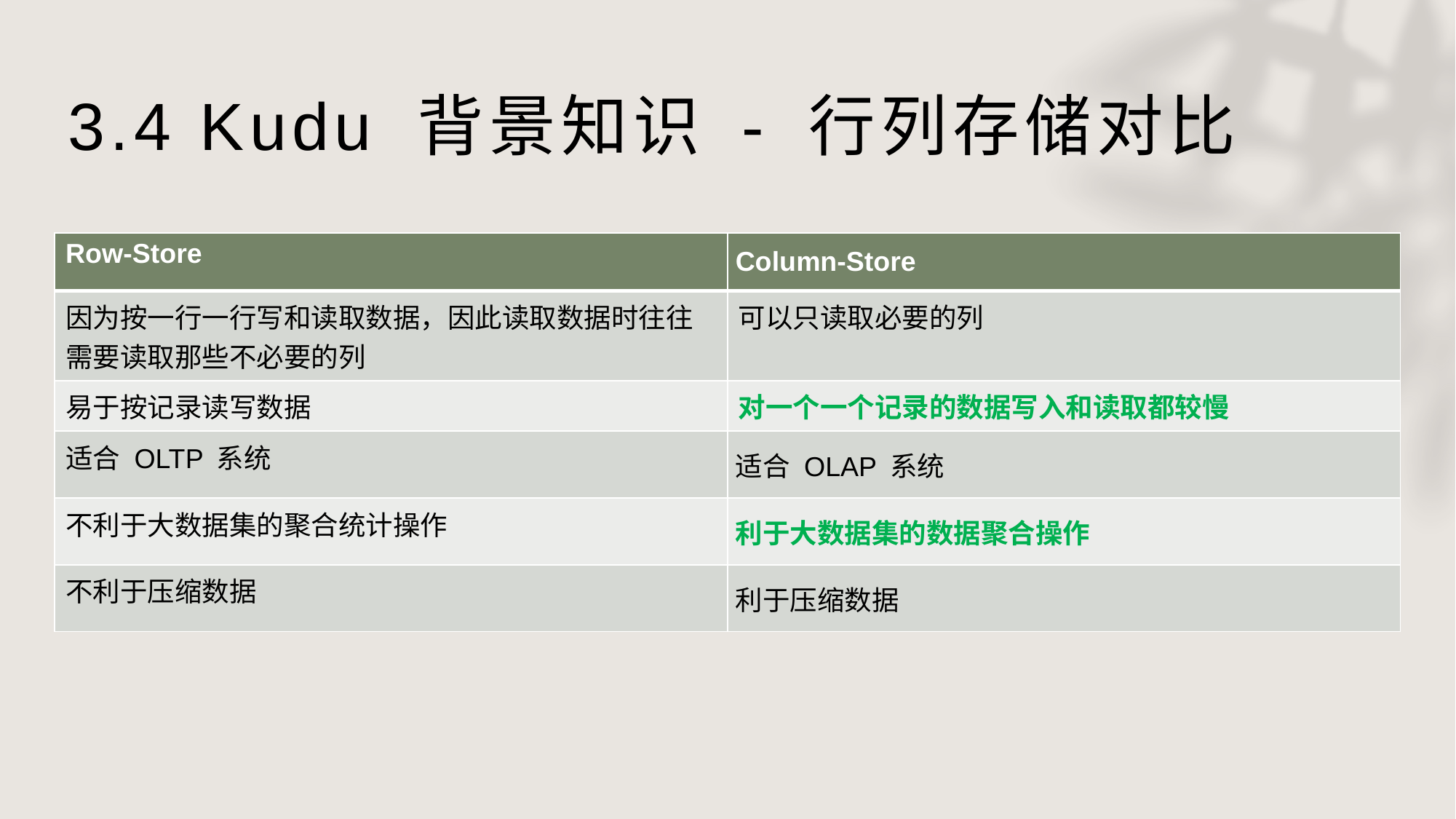

# 3.4 Kudu 背景知识 - 行列存储对比
| Row-Store | Column-Store |
| --- | --- |
| 因为按一行一行写和读取数据，因此读取数据时往往需要读取那些不必要的列 | 可以只读取必要的列 |
| 易于按记录读写数据 | 对一个一个记录的数据写入和读取都较慢 |
| 适合 OLTP 系统 | 适合 OLAP 系统 |
| 不利于大数据集的聚合统计操作 | 利于大数据集的数据聚合操作 |
| 不利于压缩数据 | 利于压缩数据 |